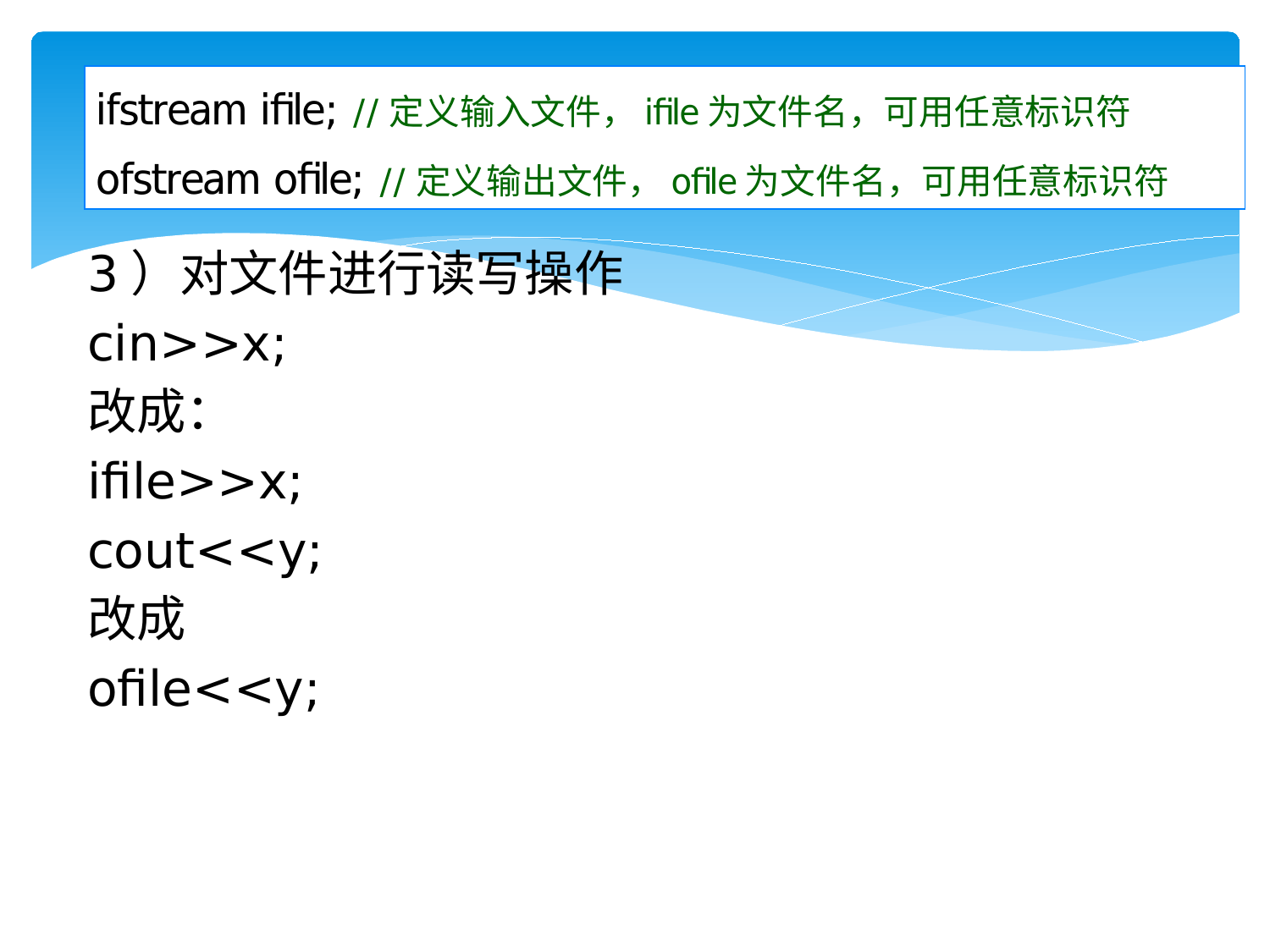

ifstream ifile; //定义输入文件，ifile为文件名，可用任意标识符
ofstream ofile; //定义输出文件，ofile为文件名，可用任意标识符

3）对文件进行读写操作
cin>>x;
改成：
ifile>>x;
cout<<y;
改成
ofile<<y;